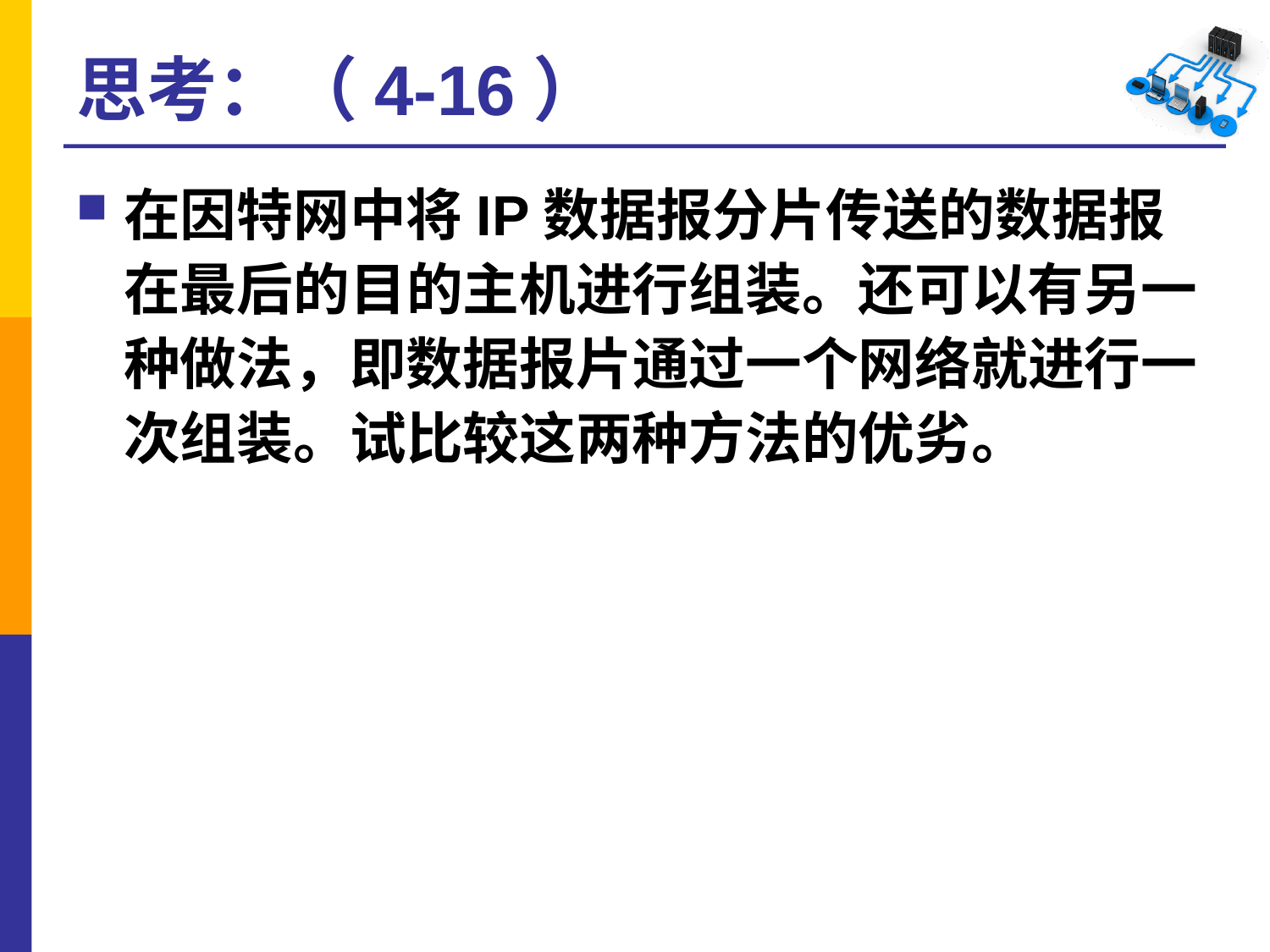

# 思考：（4-16）
在因特网中将IP数据报分片传送的数据报在最后的目的主机进行组装。还可以有另一种做法，即数据报片通过一个网络就进行一次组装。试比较这两种方法的优劣。